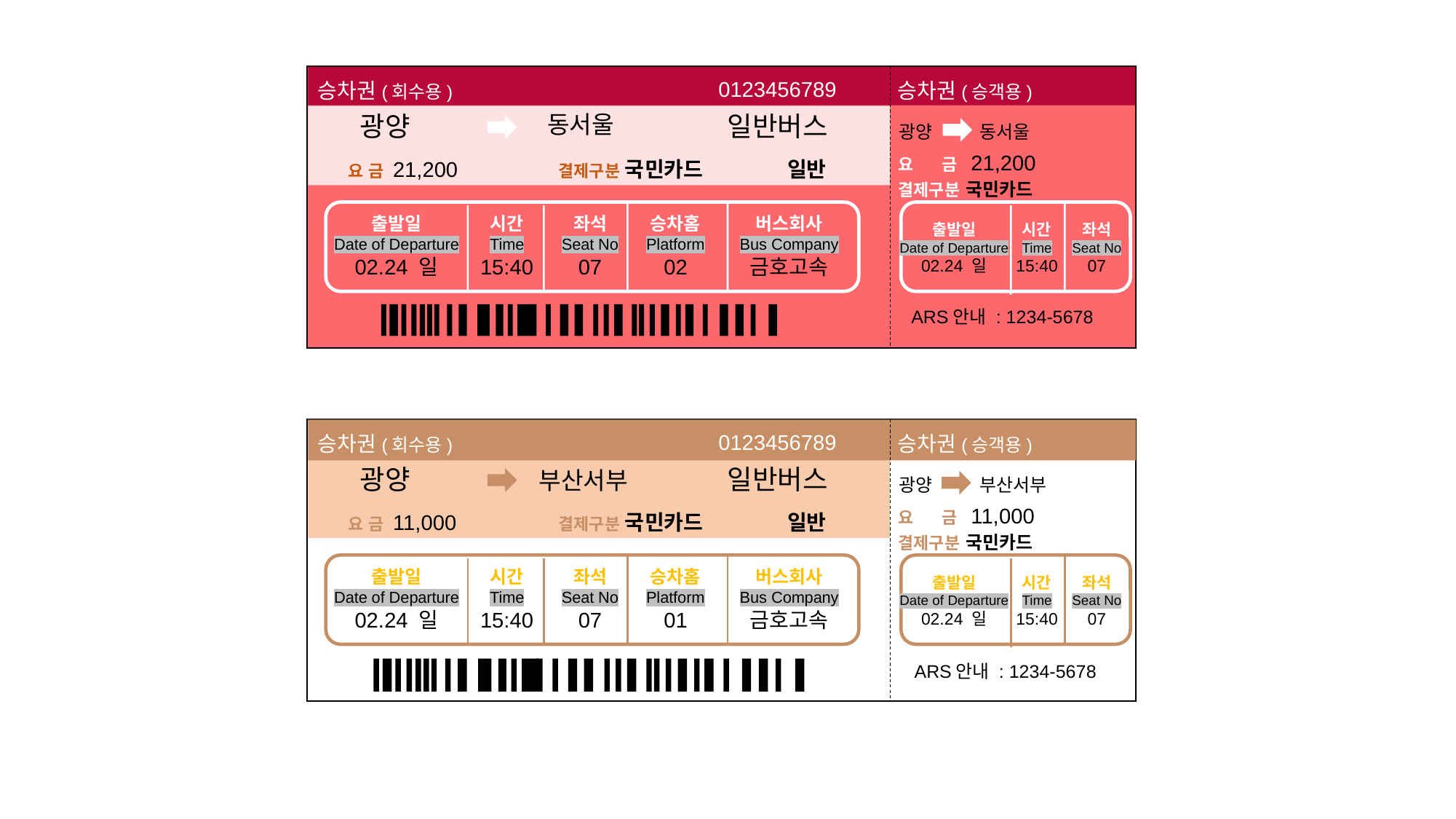

승차권(회수용)
승차권(승객용)
광양
동서울
일반버스

동서울

광양

요      금  21,200
결제구분 국민카드
결제구분 국민카드
요 금 21,200
일반

출발일
Date of Departure
02.24 일
시간
Time
15:40
좌석
Seat No
07
승차홈
Platform
02
버스회사
Bus Company
금호고속
출발일
Date of Departure
02.24 일
시간
Time
15:40
좌석
Seat No
07
0123456789

ARS안내 : 1234-5678

승차권(회수용)
승차권(승객용)
광양
일반버스

부산서부
부산서부

광양

요      금  11,000
결제구분 국민카드
결제구분 국민카드
요 금 11,000
일반

출발일
Date of Departure
02.24 일
시간
Time
15:40
좌석
Seat No
07
승차홈
Platform
01
버스회사
Bus Company
금호고속
출발일
Date of Departure
02.24 일
시간
Time
15:40
좌석
Seat No
07
0123456789
ARS안내 : 1234-5678